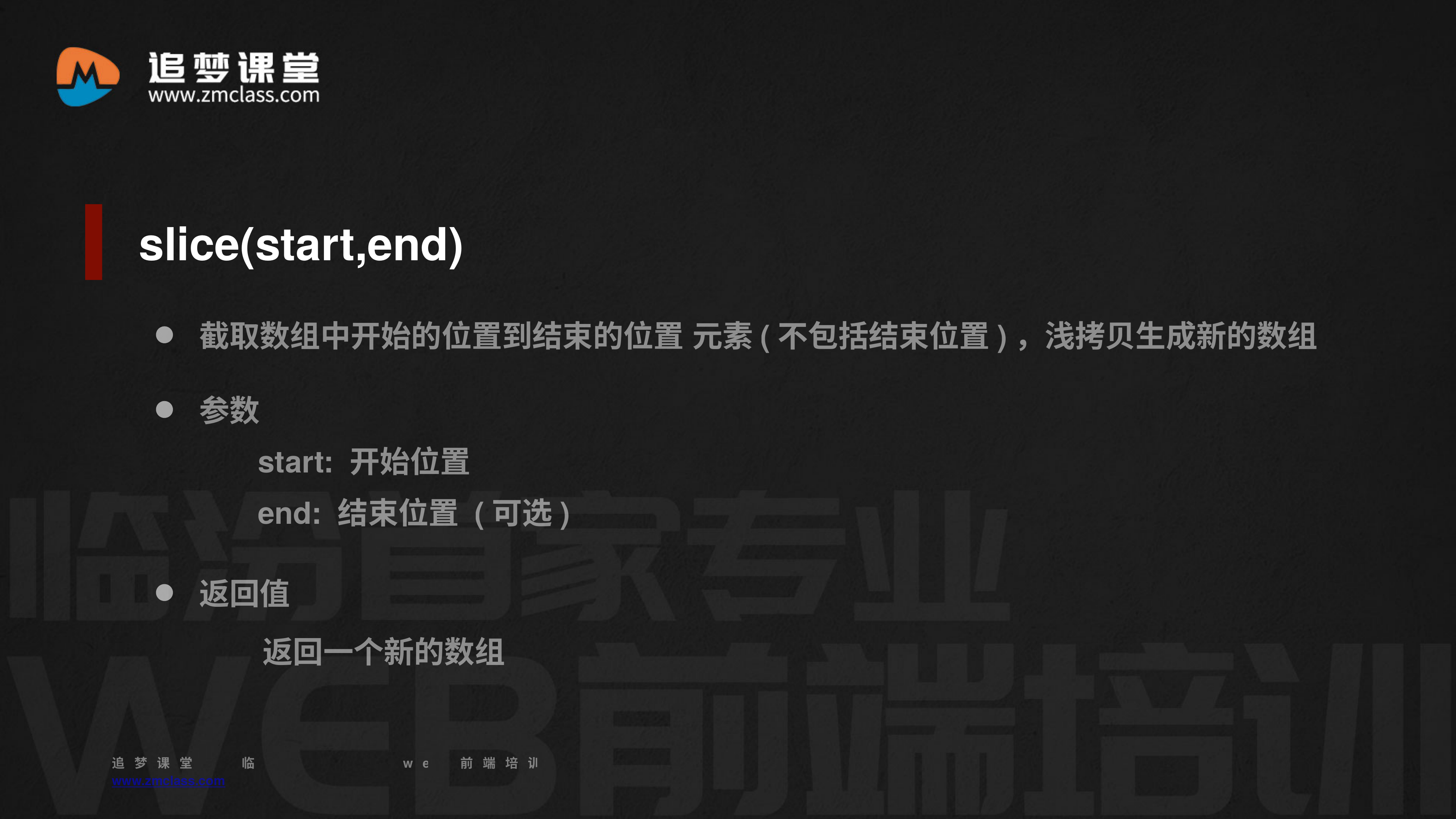

slice(start,end)
截取数组中开始的位置到结束的位置 元素(不包括结束位置)，浅拷贝生成新的数组

参数

start: 开始位置
end: 结束位置 (可选)
返回值

返回一个新的数组
追梦课堂   临汾首家专业的web前端培训机构                                                          www.zmclass.com
20